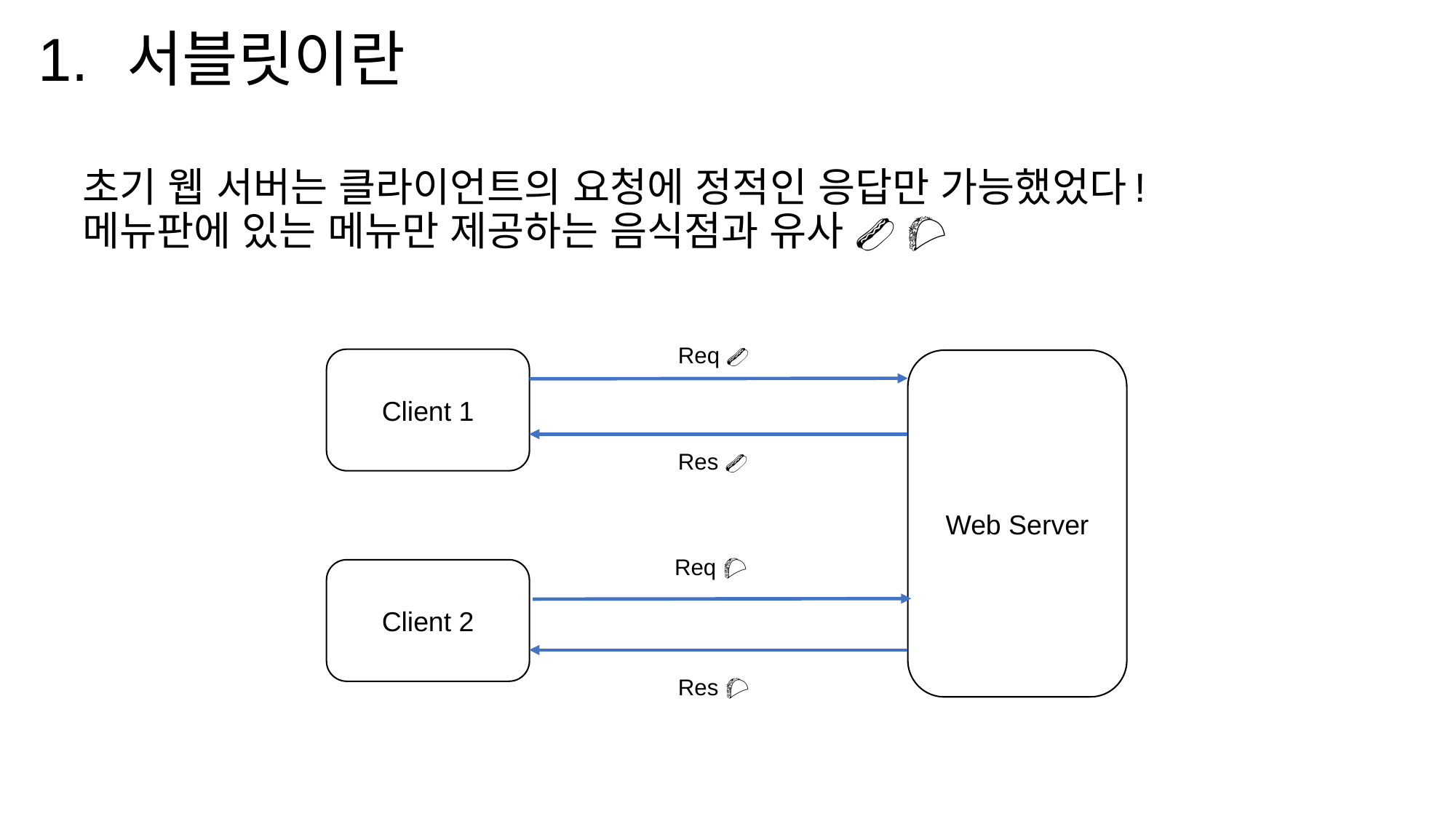

서블릿이란
# 초기 웹 서버는 클라이언트의 요청에 정적인 응답만 가능했었다! 메뉴판에 있는 메뉴만 제공하는 음식점과 유사 🌭 🌮
Req 🌭
Client 1
Web Server
Res 🌭
Req 🌮
Client 2
Res 🌮